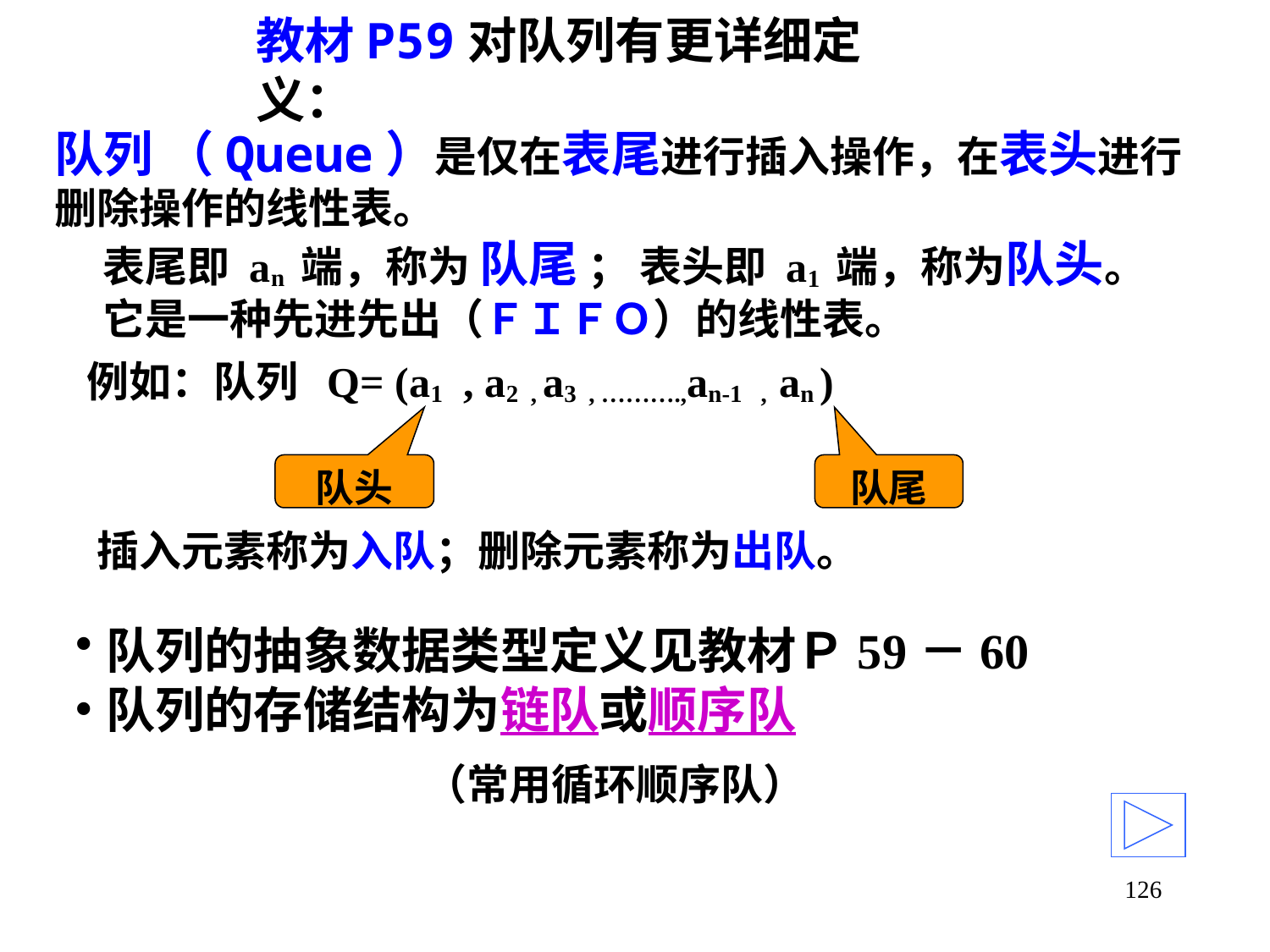

# 教材P59对队列有更详细定义：
队列 （Queue）是仅在表尾进行插入操作，在表头进行删除操作的线性表。
    表尾即 an 端，称为 队尾 ； 表头即 a1 端，称为队头。
    它是一种先进先出（ＦＩＦＯ）的线性表。
例如：队列  Q= (a1  , a2  , a3  , ……….,an-1   ,  an )
队头
队尾
插入元素称为入队；删除元素称为出队。
队列的抽象数据类型定义见教材Ｐ59－60
队列的存储结构为链队或顺序队
                              （常用循环顺序队）

126